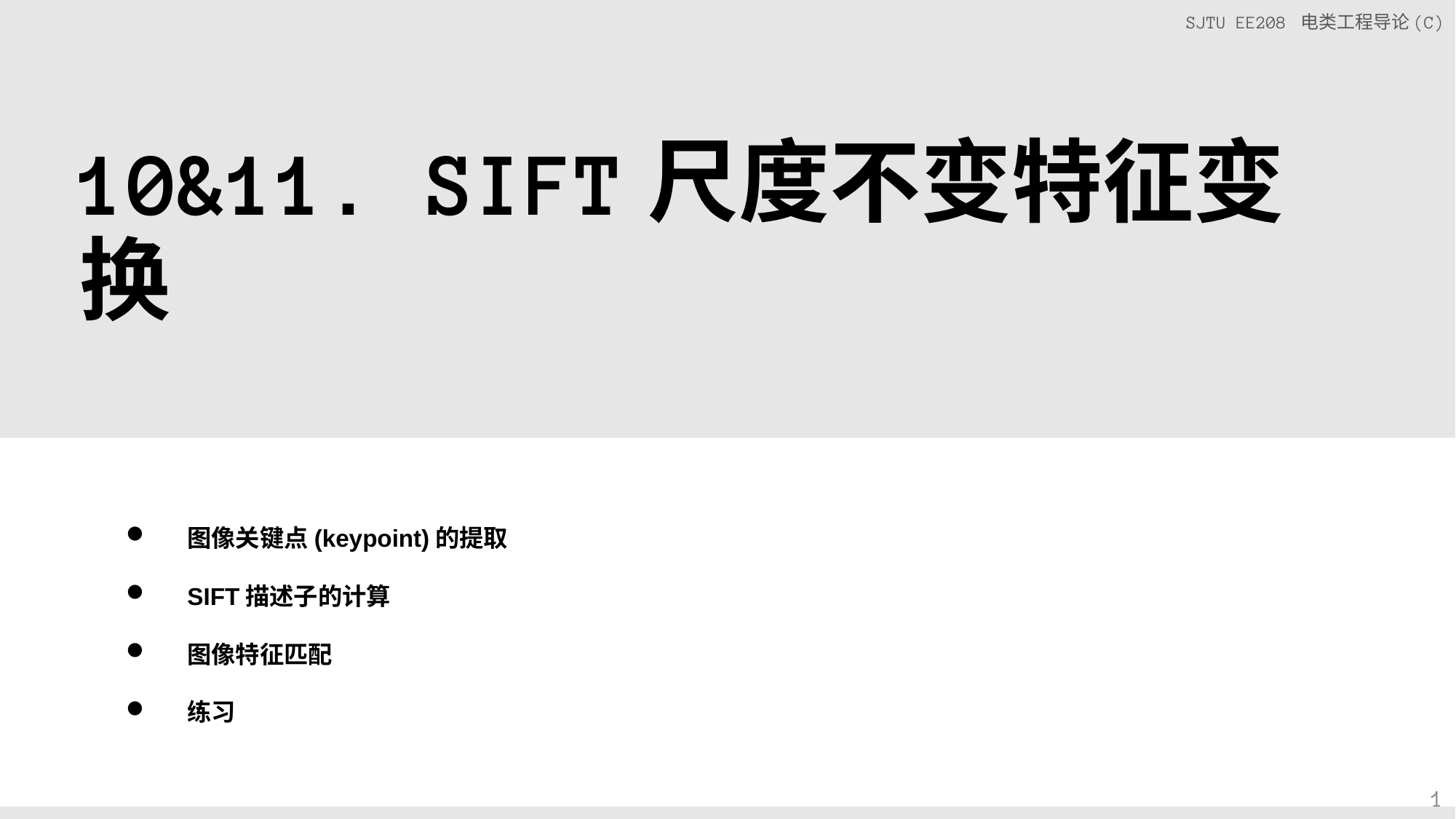

# 10&11. SIFT尺度不变特征变换
图像关键点(keypoint)的提取

SIFT描述子的计算

图像特征匹配

练习
1